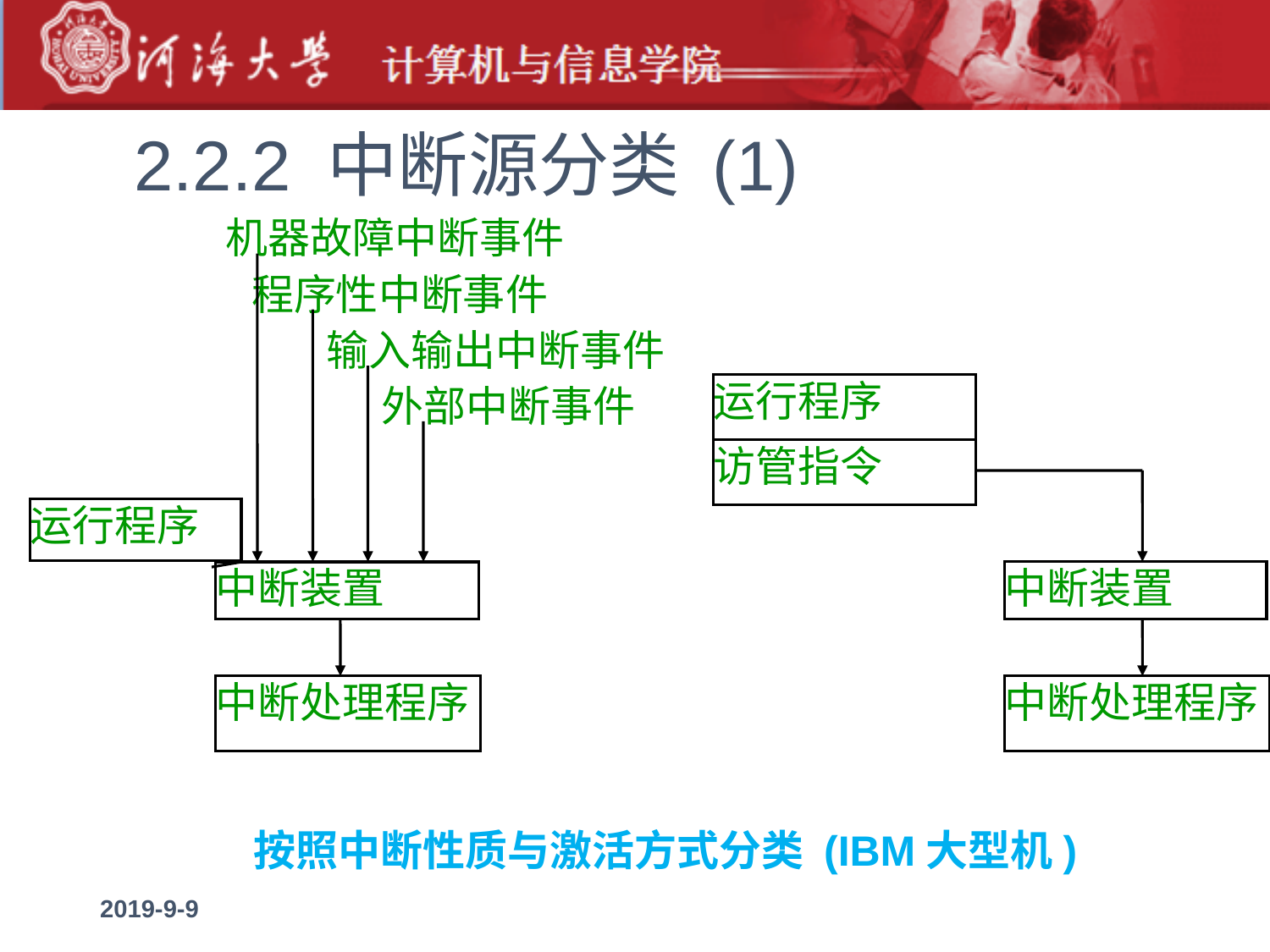

2.2.2 中断源分类 (1)
机器故障中断事件

程序性中断事件

输入输出中断事件

运行程序
访管指令
外部中断事件

运行程序

中断装置
中断装置

中断处理程序
中断处理程序
按照中断性质与激活方式分类 (IBM大型机)
2019-9-9
6